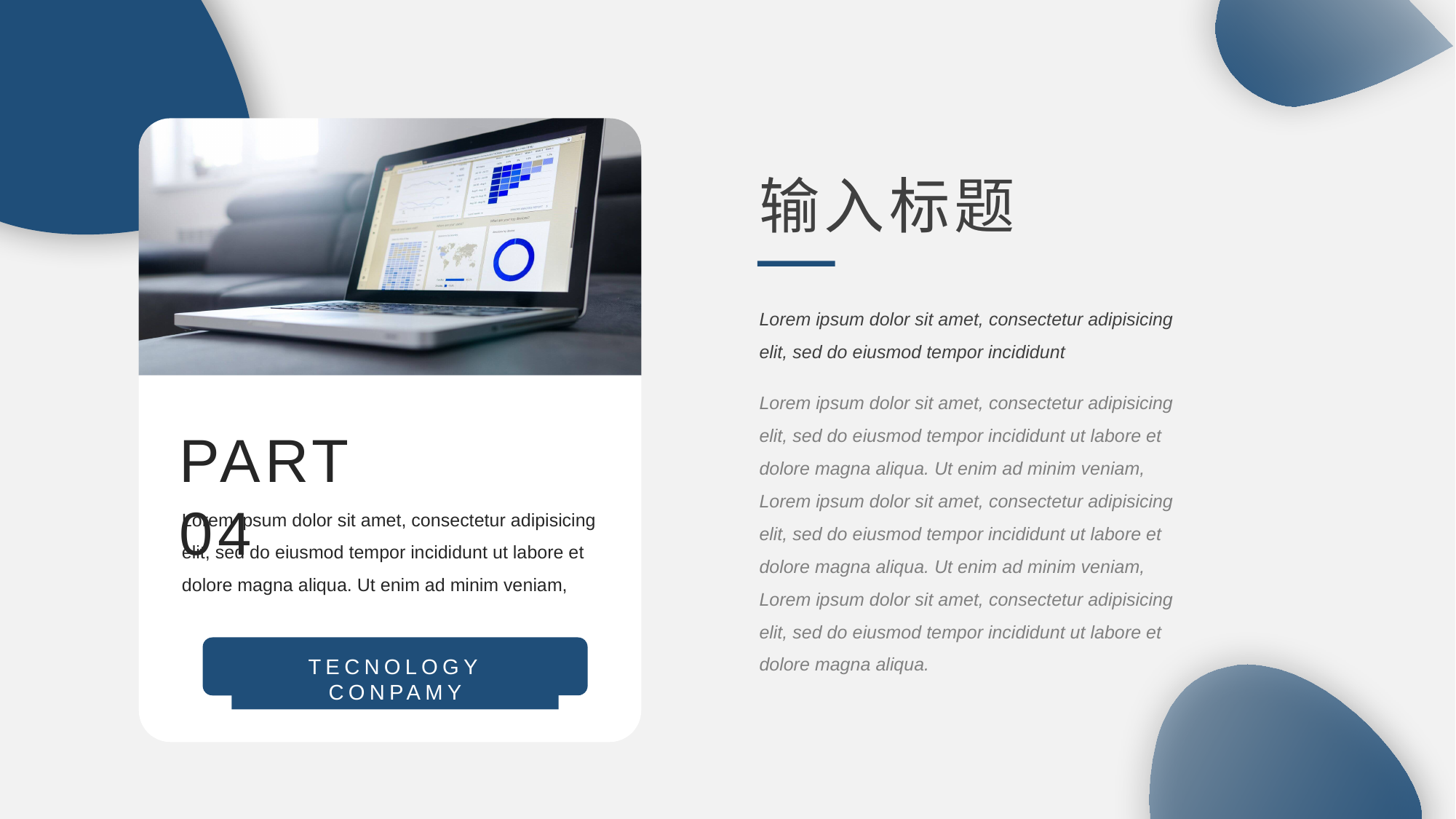

PART 04
Lorem ipsum dolor sit amet, consectetur adipisicing elit, sed do eiusmod tempor incididunt ut labore et dolore magna aliqua. Ut enim ad minim veniam,

TECNOLOGY CONPAMY
输入标题

Lorem ipsum dolor sit amet, consectetur adipisicing elit, sed do eiusmod tempor incididunt
Lorem ipsum dolor sit amet, consectetur adipisicing elit, sed do eiusmod tempor incididunt ut labore et dolore magna aliqua. Ut enim ad minim veniam, Lorem ipsum dolor sit amet, consectetur adipisicing elit, sed do eiusmod tempor incididunt ut labore et dolore magna aliqua. Ut enim ad minim veniam, Lorem ipsum dolor sit amet, consectetur adipisicing elit, sed do eiusmod tempor incididunt ut labore et dolore magna aliqua.